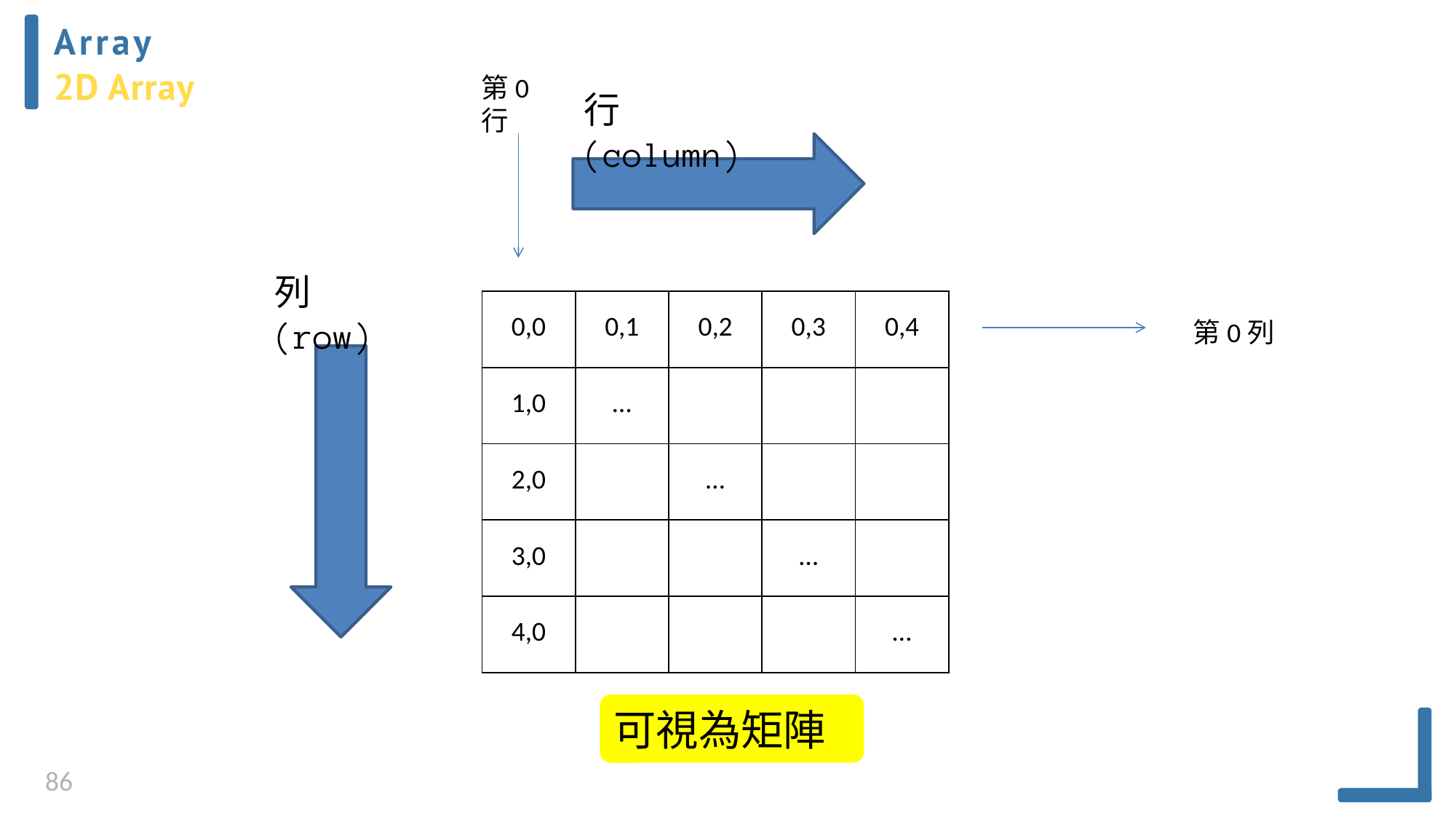

Array
2D Array

第0行
行(column)
列(row)
| 0,0 | 0,1 | 0,2 | 0,3 | 0,4 |
| --- | --- | --- | --- | --- |
| 1,0 | … |  |  |  |
| 2,0 |  | … |  |  |
| 3,0 |  |  | … |  |
| 4,0 |  |  |  | … |
第0列

可視為矩陣

86